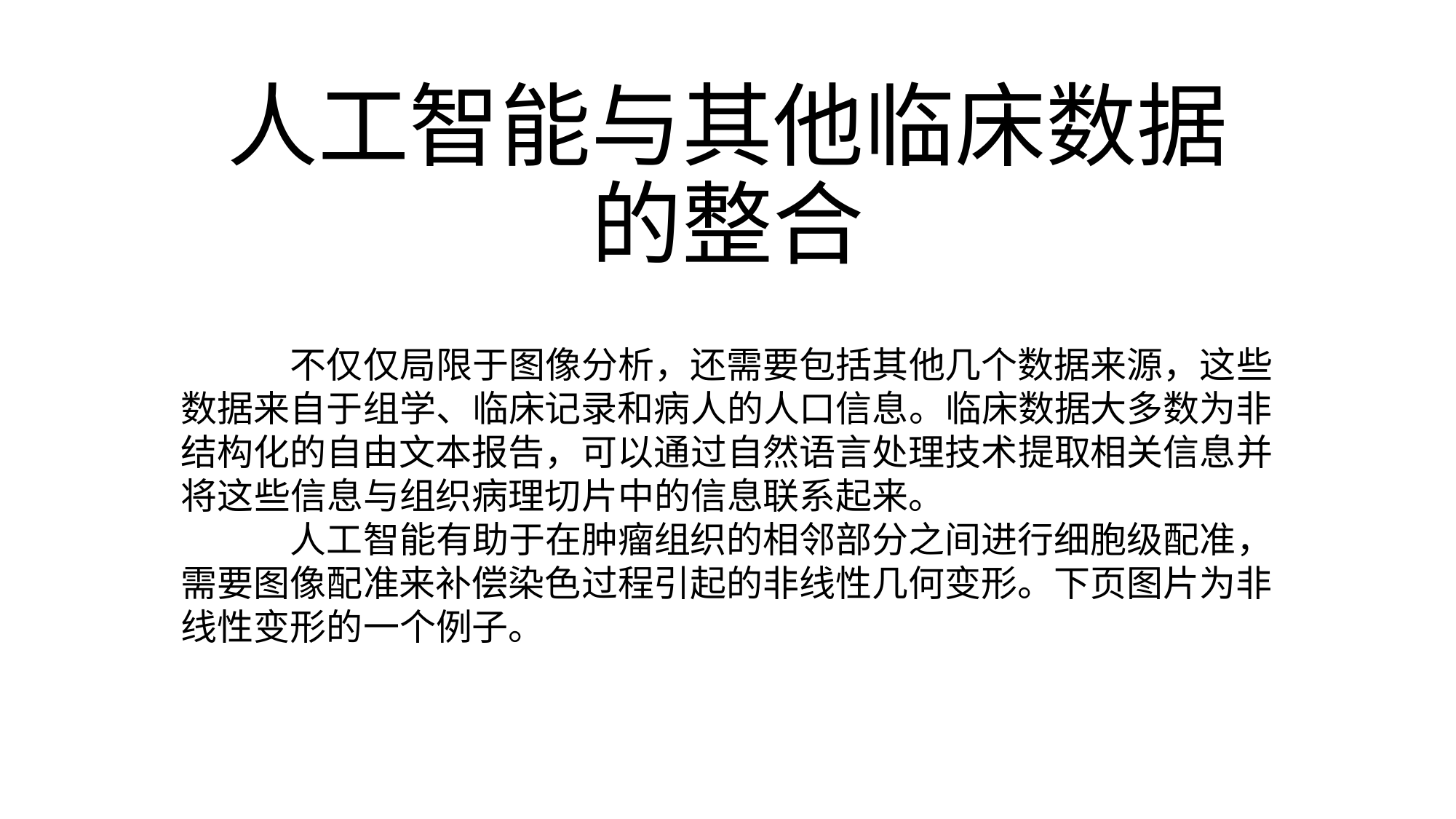

# 人工智能与其他临床数据的整合
	不仅仅局限于图像分析，还需要包括其他几个数据来源，这些数据来自于组学、临床记录和病人的人口信息。临床数据大多数为非结构化的自由文本报告，可以通过自然语言处理技术提取相关信息并将这些信息与组织病理切片中的信息联系起来。
	人工智能有助于在肿瘤组织的相邻部分之间进行细胞级配准，需要图像配准来补偿染色过程引起的非线性几何变形。下页图片为非线性变形的一个例子。